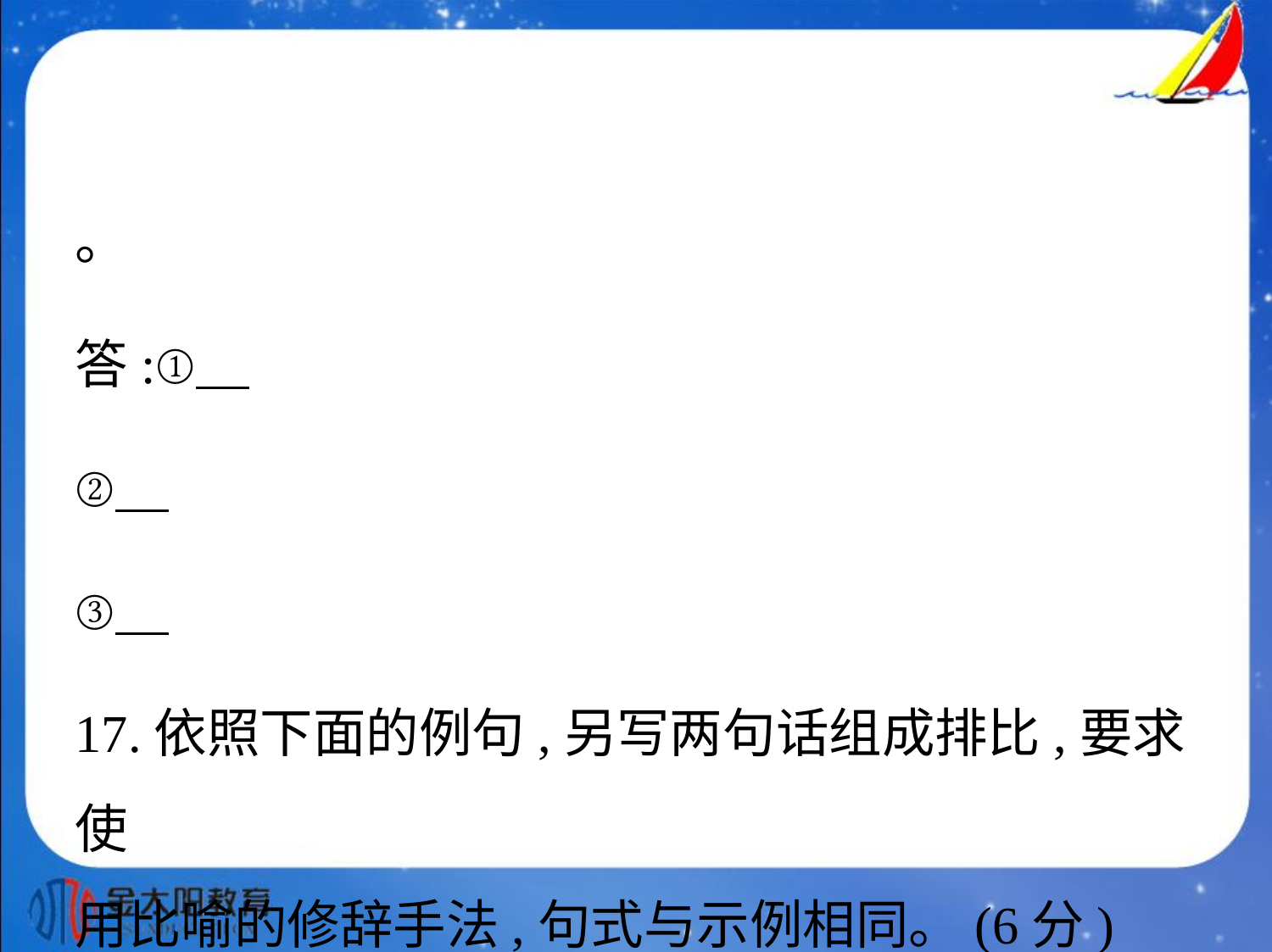

。
答:①
②
③
17.依照下面的例句,另写两句话组成排比,要求使
用比喻的修辞手法,句式与示例相同。(6分)